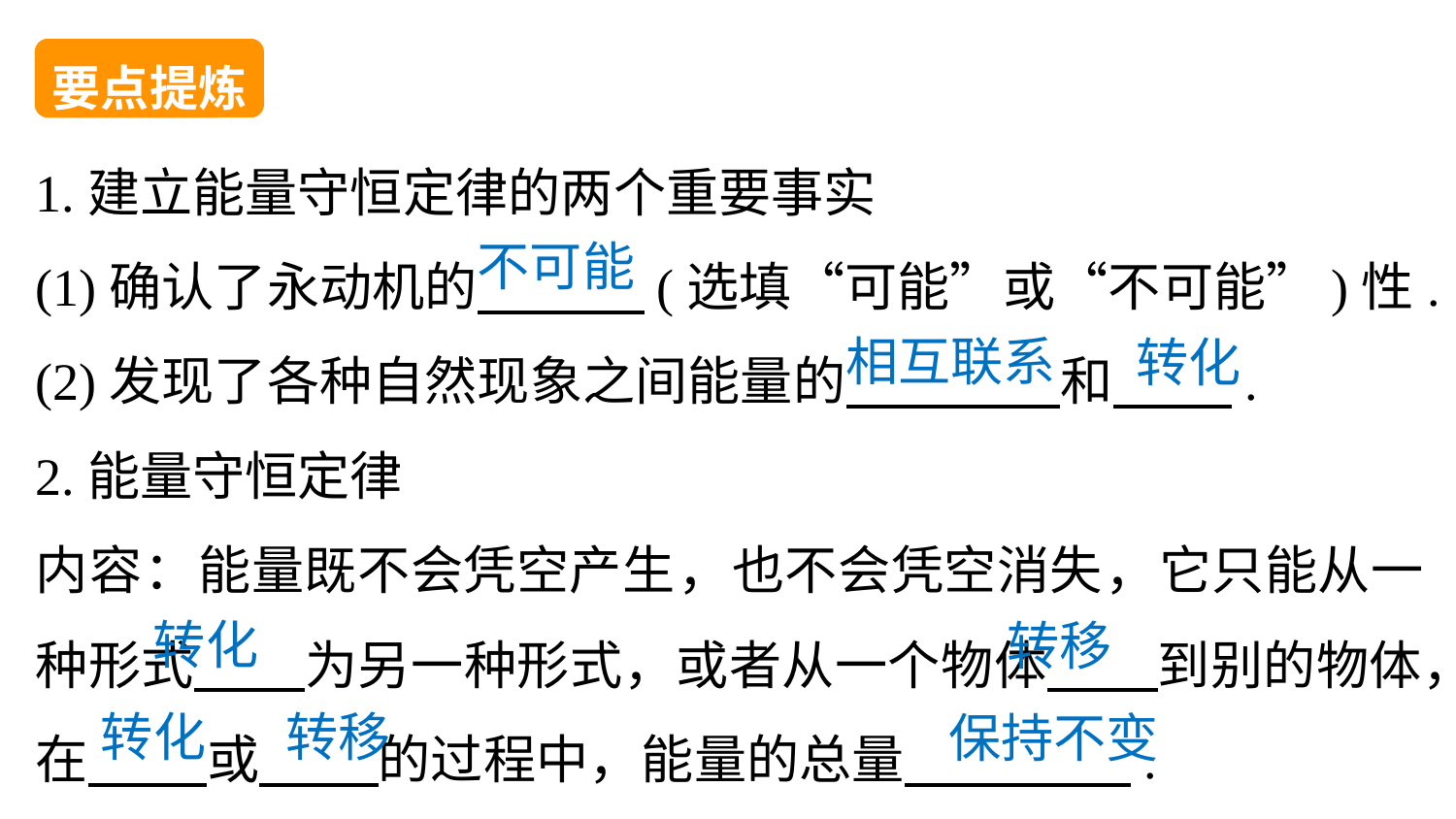

要点提炼
1.建立能量守恒定律的两个重要事实
(1)确认了永动机的              (选填“可能”或“不可能”)性.
(2)发现了各种自然现象之间能量的                  和          .
2.能量守恒定律
内容：能量既不会凭空产生，也不会凭空消失，它只能从一种形式         为另一种形式，或者从一个物体         到别的物体，在          或          的过程中，能量的总量                   .
不可能
相互联系
转化
转化
转移
转化
转移
保持不变